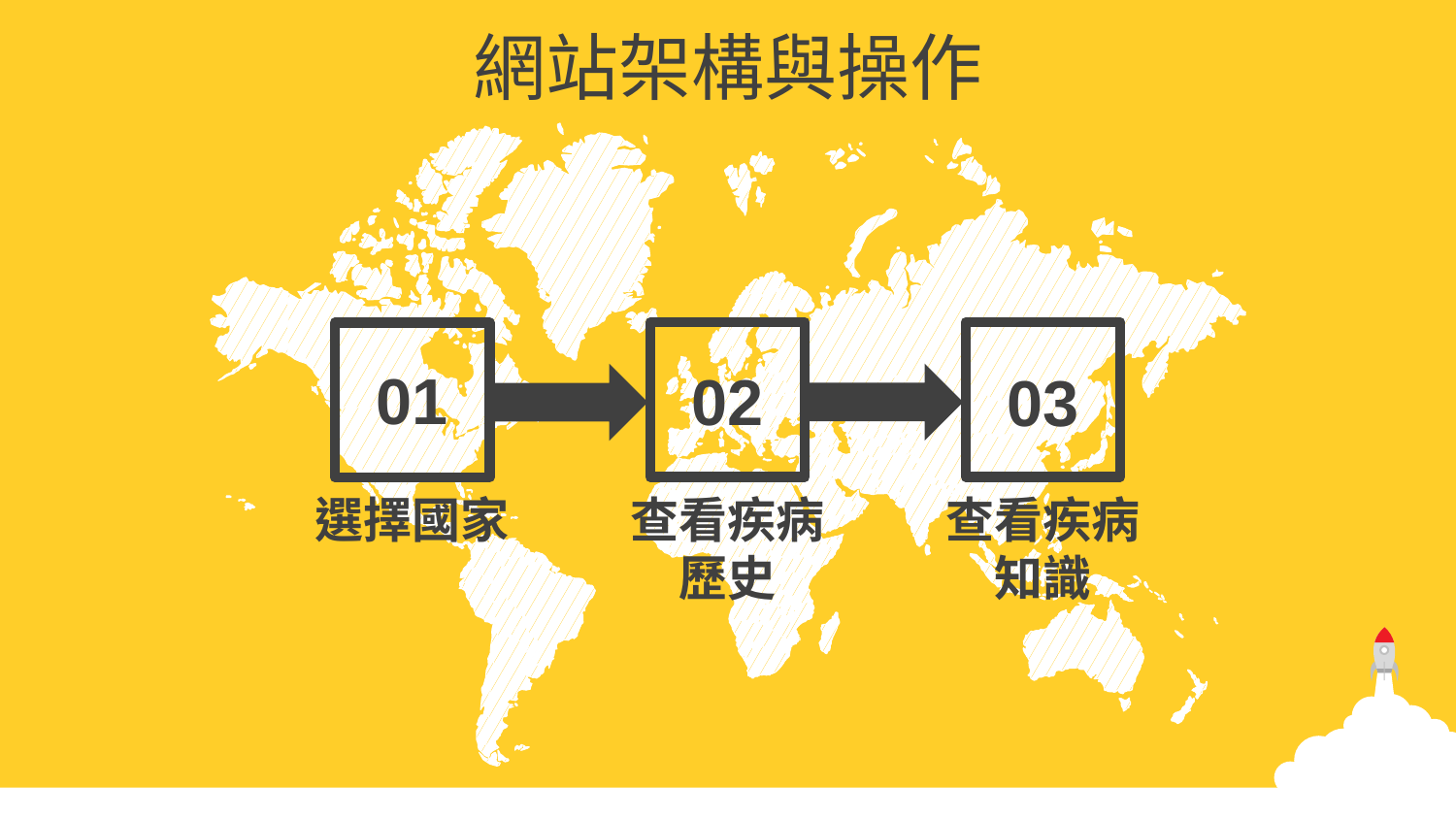

網站架構與操作

01
02
03

選擇國家

查看疾病歷史

查看疾病知識